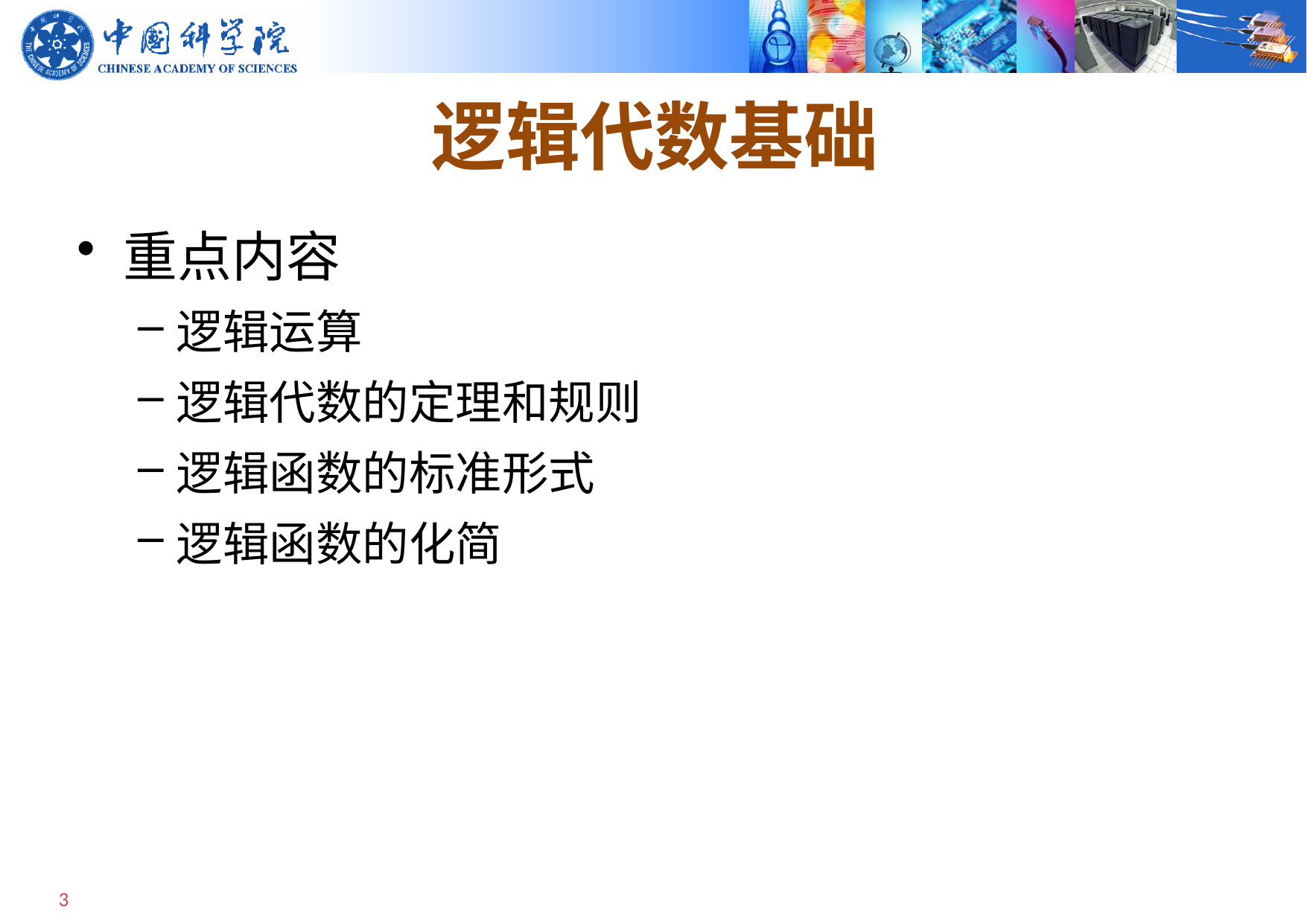

# 逻辑代数基础
重点内容
逻辑运算
逻辑代数的定理和规则
逻辑函数的标准形式
逻辑函数的化简